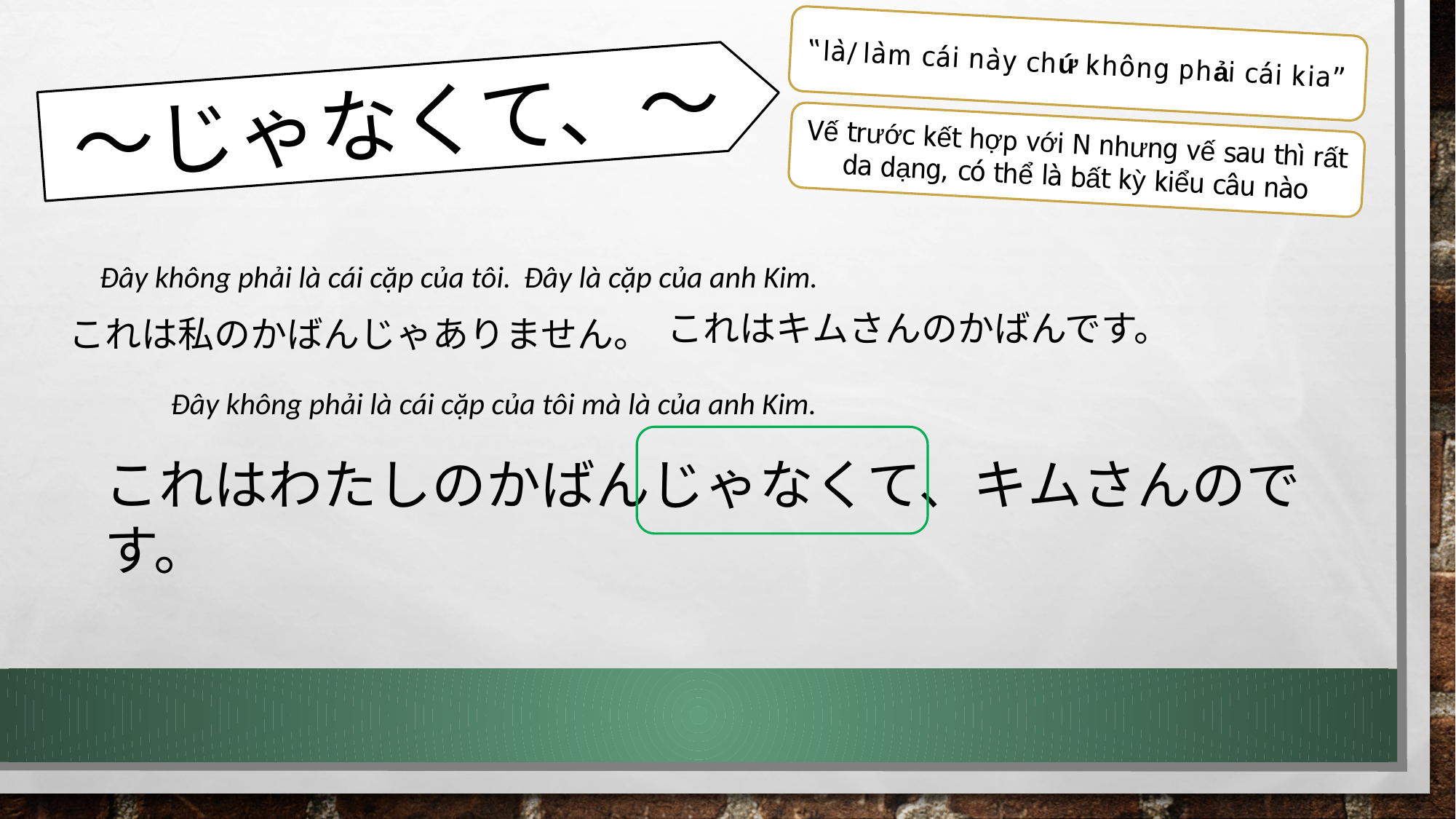

“là/làm cái này chứ không phải cái kia”
～じゃなくて、～
Vế trước kết hợp với N nhưng vế sau thì rất da dạng, có thể là bất kỳ kiểu câu nào
Đây không phải là cái cặp của tôi.
Đây là cặp của anh Kim.
これはキムさんのかばんです。
これは私のかばんじゃありません。
Đây không phải là cái cặp của tôi mà là của anh Kim.

これはわたしのかばんじゃなくて、キムさんのです。